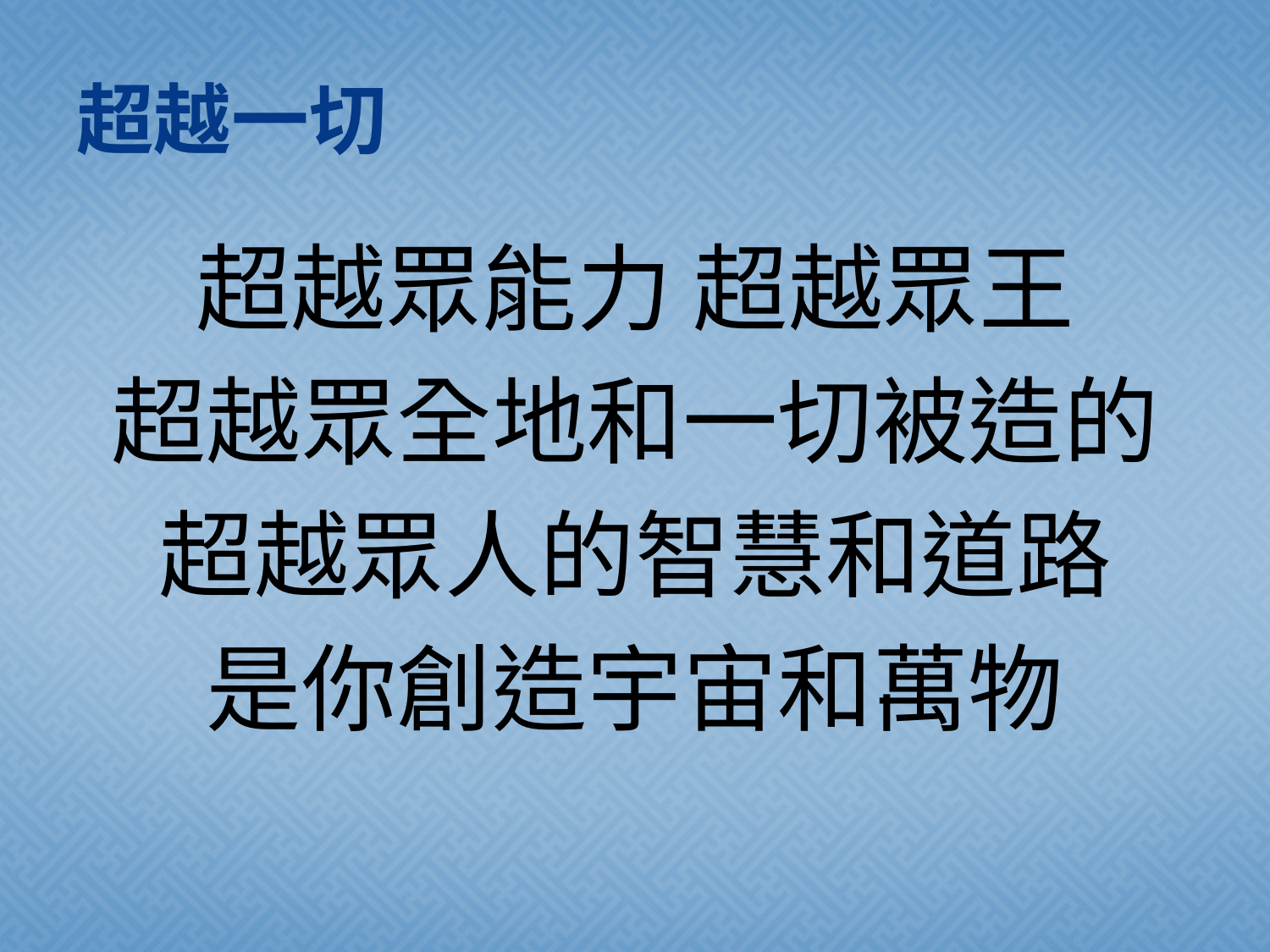

# 超越一切
超越眾能力 超越眾王
超越眾全地和一切被造的
超越眾人的智慧和道路
是你創造宇宙和萬物